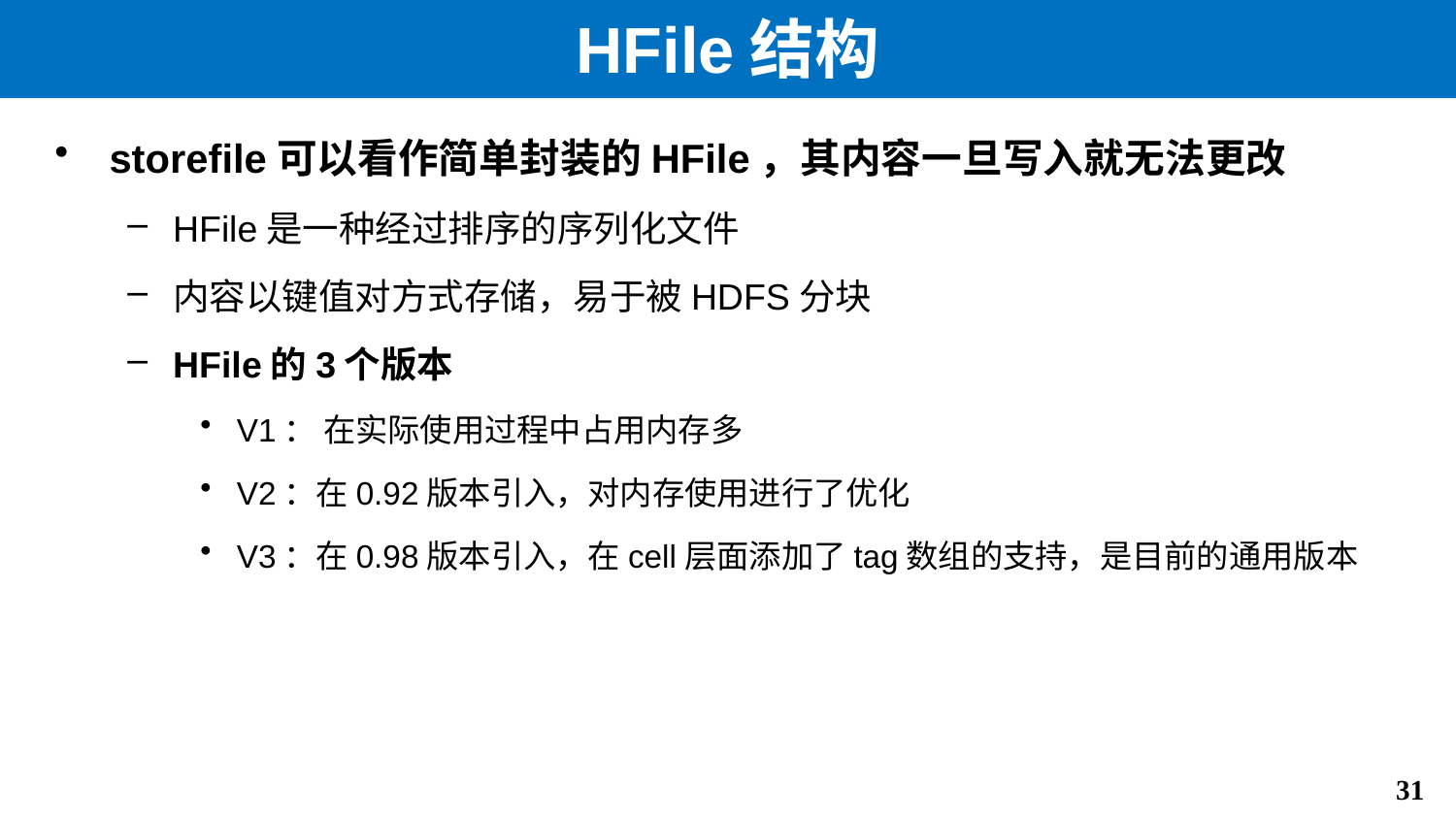

# HFile结构
storefile可以看作简单封装的HFile，其内容一旦写入就无法更改
HFile是一种经过排序的序列化文件
内容以键值对方式存储，易于被HDFS分块
HFile的3个版本
V1： 在实际使用过程中占用内存多
V2：在0.92版本引入，对内存使用进行了优化
V3：在0.98版本引入，在cell层面添加了tag数组的支持，是目前的通用版本